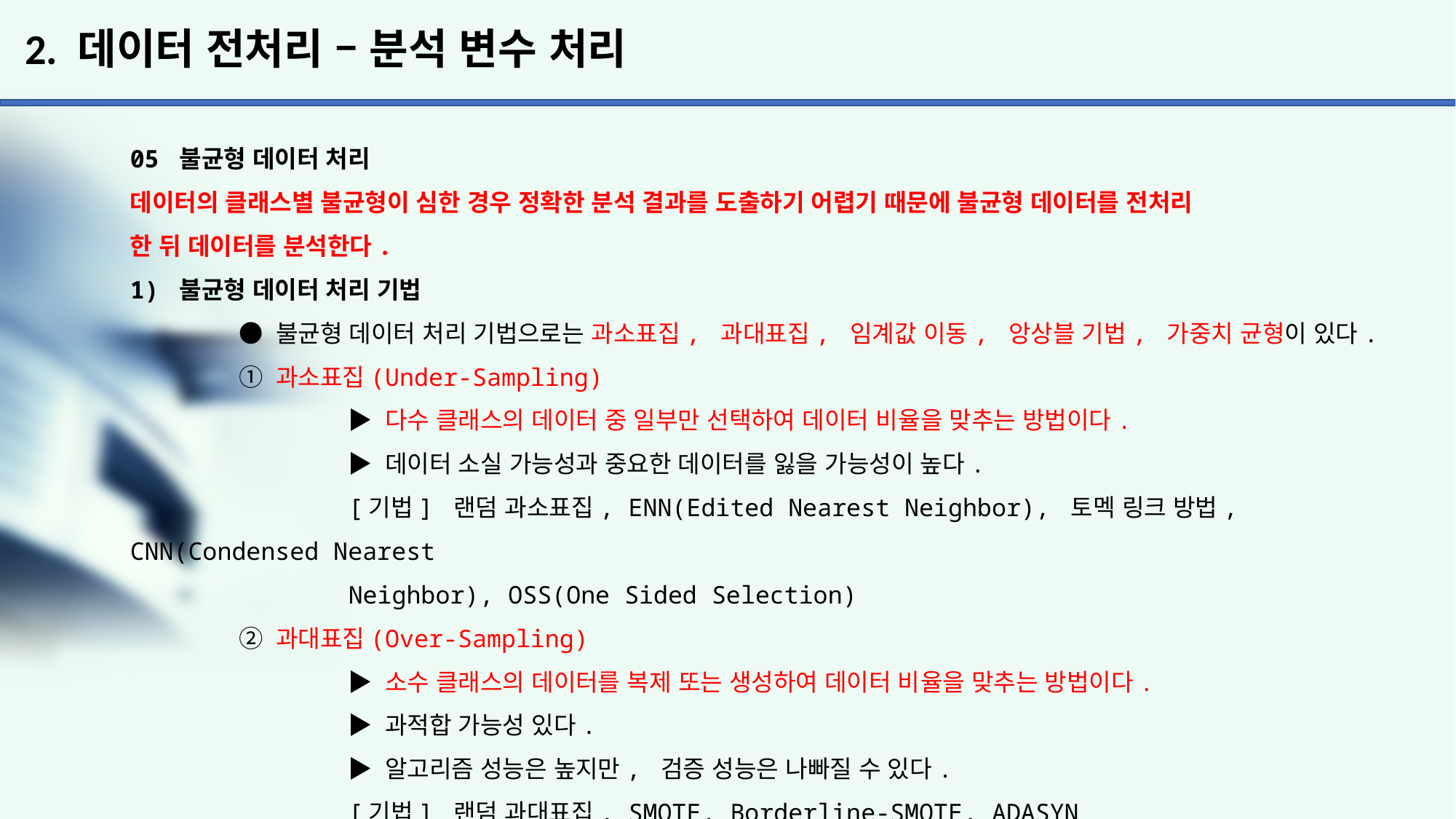

# 2. 데이터 전처리 – 분석 변수 처리
05 불균형 데이터 처리
데이터의 클래스별 불균형이 심한 경우 정확한 분석 결과를 도출하기 어렵기 때문에 불균형 데이터를 전처리
한 뒤 데이터를 분석한다.
1) 불균형 데이터 처리 기법
	● 불균형 데이터 처리 기법으로는 과소표집, 과대표집, 임계값 이동, 앙상블 기법, 가중치 균형이 있다.
	① 과소표집(Under-Sampling)
		▶ 다수 클래스의 데이터 중 일부만 선택하여 데이터 비율을 맞추는 방법이다.
		▶ 데이터 소실 가능성과 중요한 데이터를 잃을 가능성이 높다.
		[기법] 랜덤 과소표집, ENN(Edited Nearest Neighbor), 토멕 링크 방법, CNN(Condensed Nearest
		Neighbor), OSS(One Sided Selection)
	② 과대표집(Over-Sampling)
		▶ 소수 클래스의 데이터를 복제 또는 생성하여 데이터 비율을 맞추는 방법이다.
		▶ 과적합 가능성 있다.
		▶ 알고리즘 성능은 높지만, 검증 성능은 나빠질 수 있다.
		[기법] 랜덤 과대표집, SMOTE, Borderline-SMOTE, ADASYN